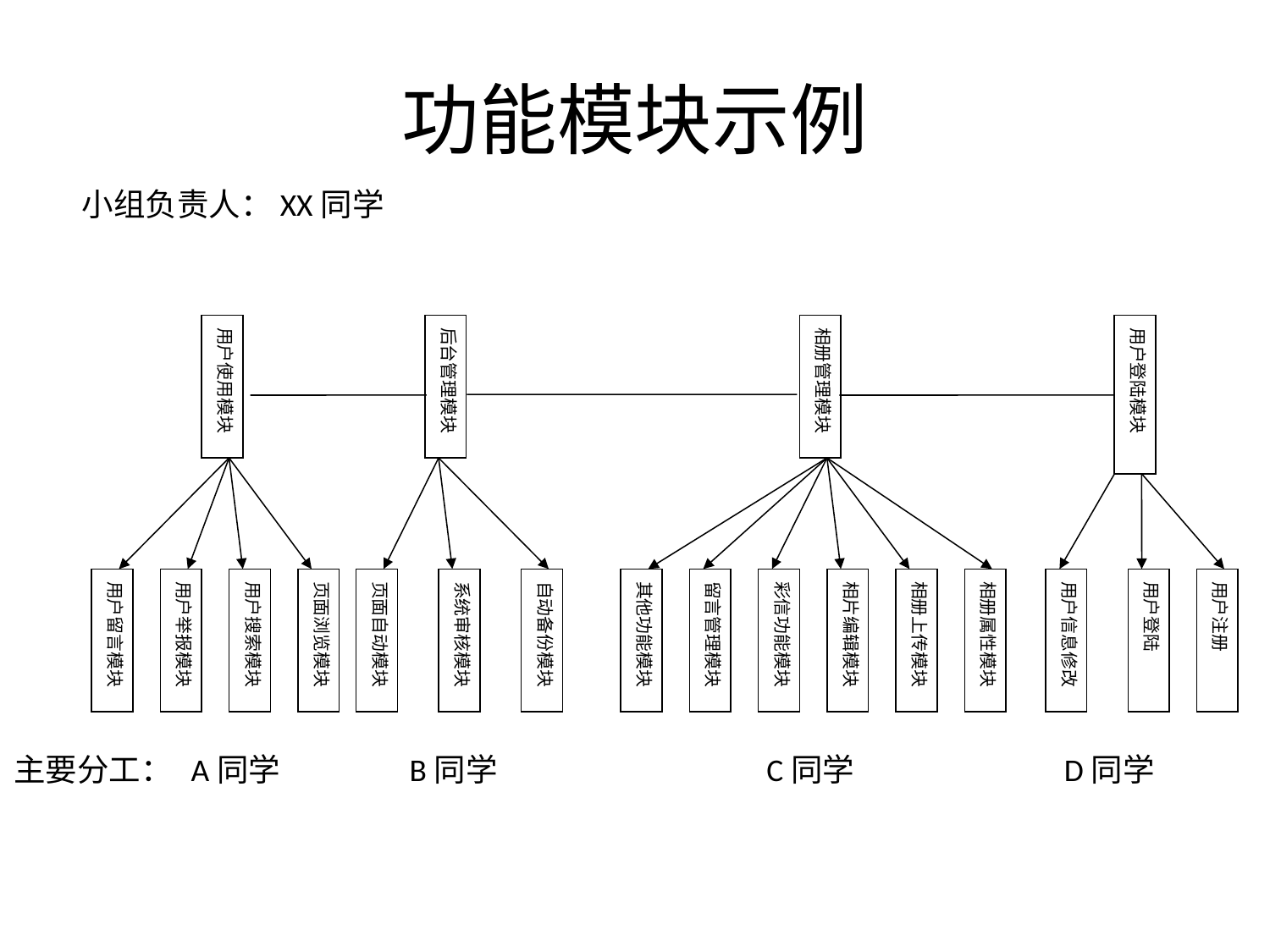

用户注册
用户登陆
用户登陆模块
用户信息修改

相册属性模块

相册上传模块

相片编辑模块
相册管理模块

彩信功能模块
留言管理模块
其他功能模块

自动备份模块

系统审核模块
后台管理模块

页面自动模块

页面浏览模块

用户搜索模块
用户使用模块

用户举报模块
用户留言模块
# 功能模块示例
小组负责人：XX同学
主要分工：
A同学
B同学
C同学
D同学